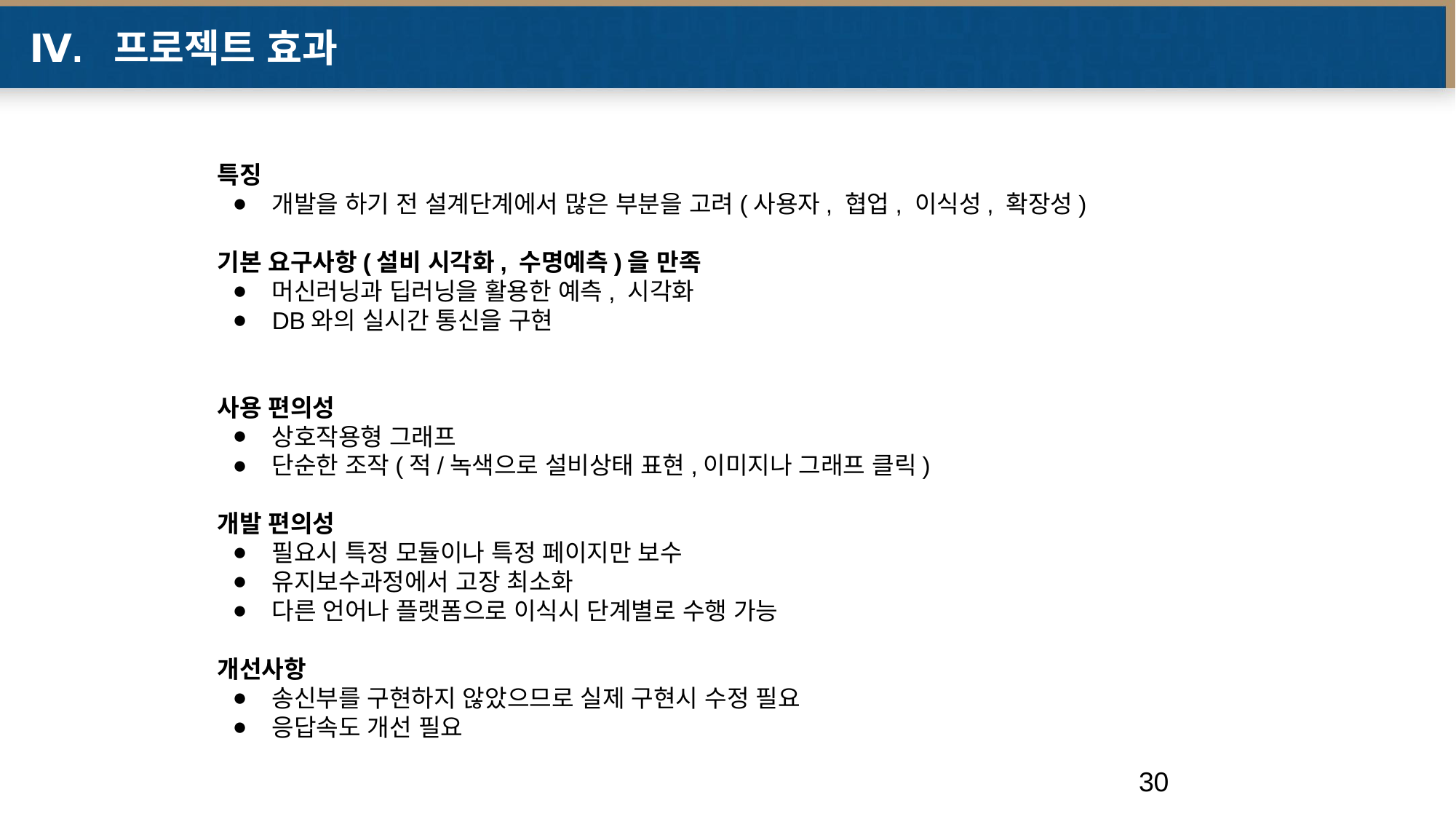

# Ⅳ.  프로젝트 효과
특징
개발을 하기 전 설계단계에서 많은 부분을 고려(사용자, 협업, 이식성, 확장성)

기본 요구사항(설비 시각화, 수명예측)을 만족
머신러닝과 딥러닝을 활용한 예측, 시각화
DB와의 실시간 통신을 구현

사용 편의성
상호작용형 그래프
단순한 조작(적/녹색으로 설비상태 표현,이미지나 그래프 클릭)

개발 편의성
필요시 특정 모듈이나 특정 페이지만 보수
유지보수과정에서 고장 최소화
다른 언어나 플랫폼으로 이식시 단계별로 수행 가능

개선사항
송신부를 구현하지 않았으므로 실제 구현시 수정 필요
응답속도 개선 필요
30